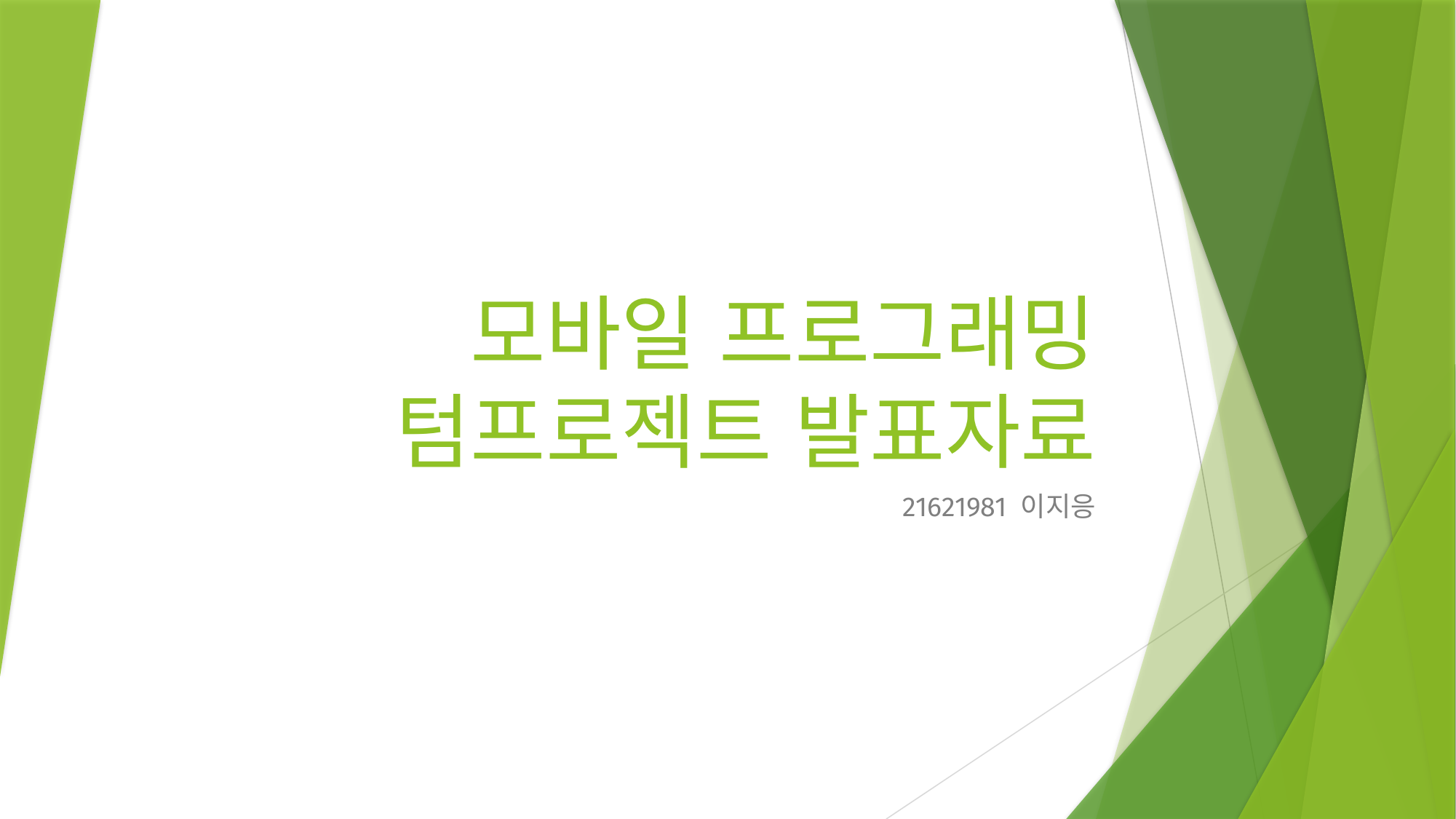

# 모바일 프로그래밍 텀프로젝트 발표자료
21621981 이지응